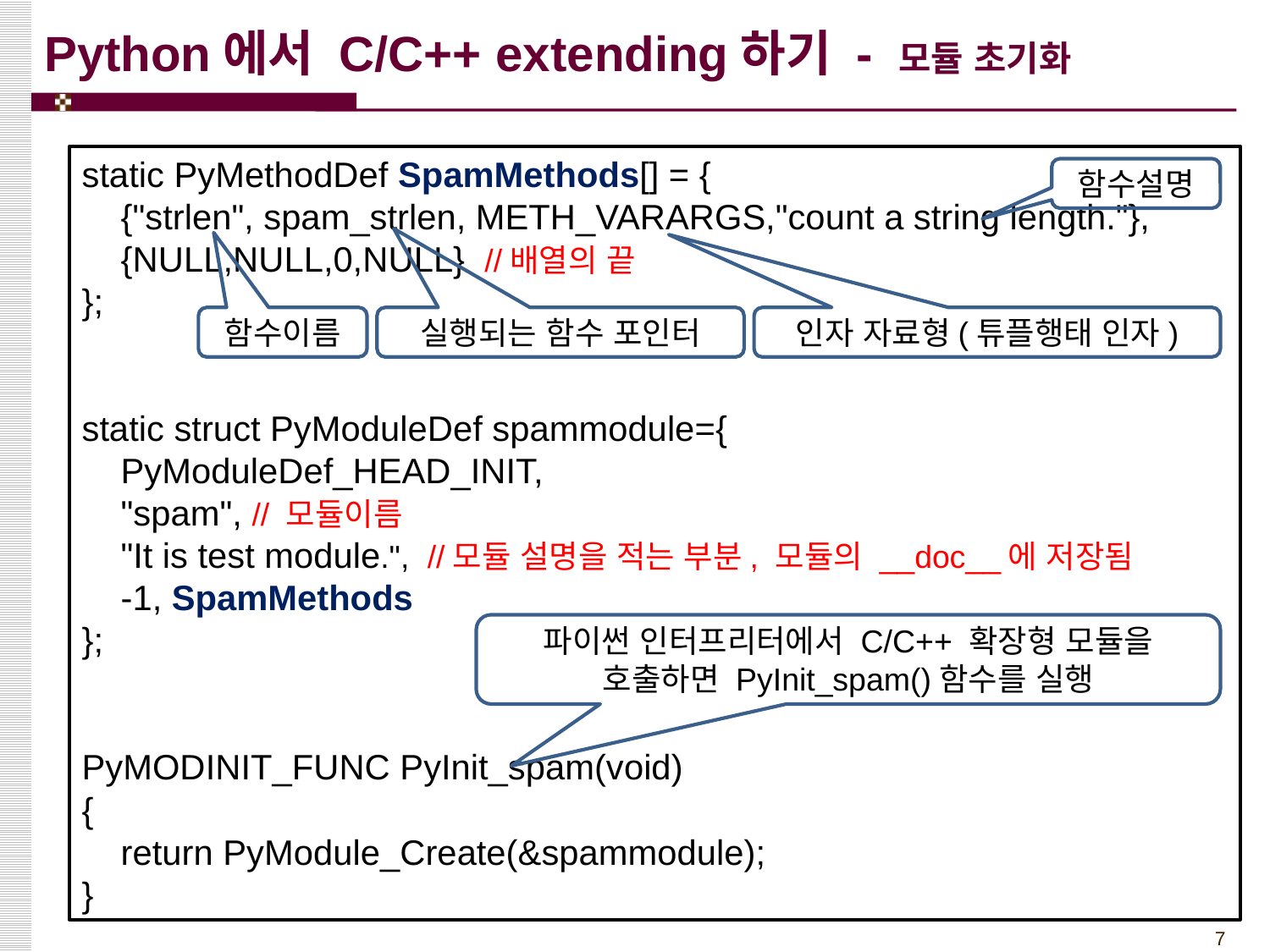

# Python에서 C/C++ extending하기 - 모듈 초기화
static PyMethodDef SpamMethods[] = {
    {"strlen", spam_strlen, METH_VARARGS,"count a string length."},
    {NULL,NULL,0,NULL}  //배열의 끝
};

static struct PyModuleDef spammodule={
    PyModuleDef_HEAD_INIT,
    "spam", // 모듈이름
    "It is test module.",  //모듈 설명을 적는 부분, 모듈의 __doc__에 저장됨
    -1, SpamMethods
};

PyMODINIT_FUNC PyInit_spam(void)
{
    return PyModule_Create(&spammodule);
}
함수설명
함수이름
실행되는 함수 포인터
인자 자료형(튜플행태 인자)
파이썬 인터프리터에서 C/C++ 확장형 모듈을 호출하면 PyInit_spam()함수를 실행